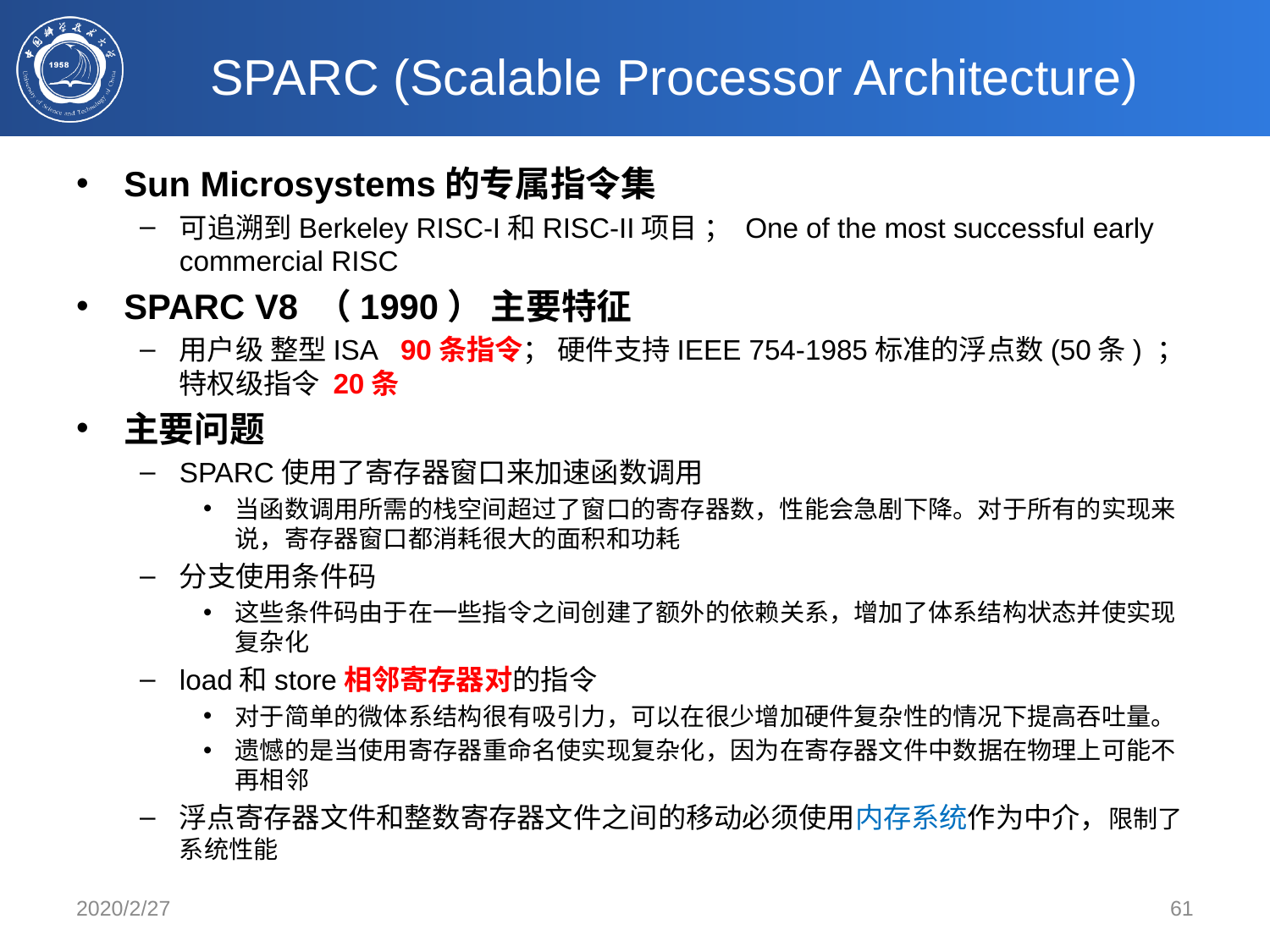

# SPARC (Scalable Processor Architecture)
Sun Microsystems的专属指令集
可追溯到Berkeley RISC-I和RISC-II项目 ； One of the most successful early commercial RISC
SPARC V8 （1990） 主要特征
用户级 整型ISA   90条指令； 硬件支持IEEE 754-1985标准的浮点数(50条) ；特权级指令 20条
主要问题
SPARC使用了寄存器窗口来加速函数调用
当函数调用所需的栈空间超过了窗口的寄存器数，性能会急剧下降。对于所有的实现来说，寄存器窗口都消耗很大的面积和功耗
分支使用条件码
这些条件码由于在一些指令之间创建了额外的依赖关系，增加了体系结构状态并使实现复杂化
load和store相邻寄存器对的指令
对于简单的微体系结构很有吸引力，可以在很少增加硬件复杂性的情况下提高吞吐量。
遗憾的是当使用寄存器重命名使实现复杂化，因为在寄存器文件中数据在物理上可能不再相邻
浮点寄存器文件和整数寄存器文件之间的移动必须使用内存系统作为中介，限制了系统性能
2020/2/27
61